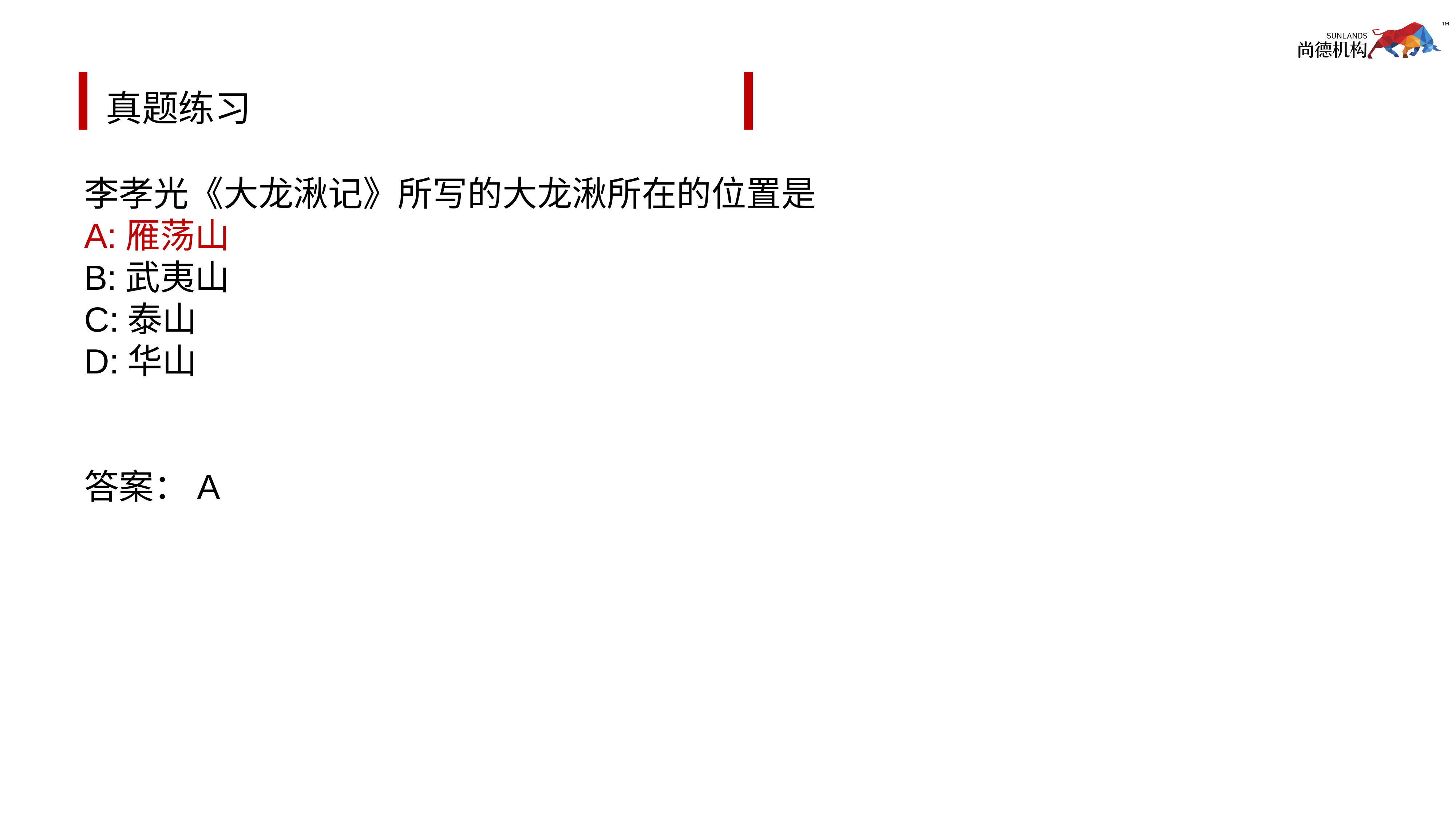

# 真题练习
李孝光《大龙湫记》所写的大龙湫所在的位置是
A:雁荡山
B:武夷山
C:泰山
D:华山

答案：A